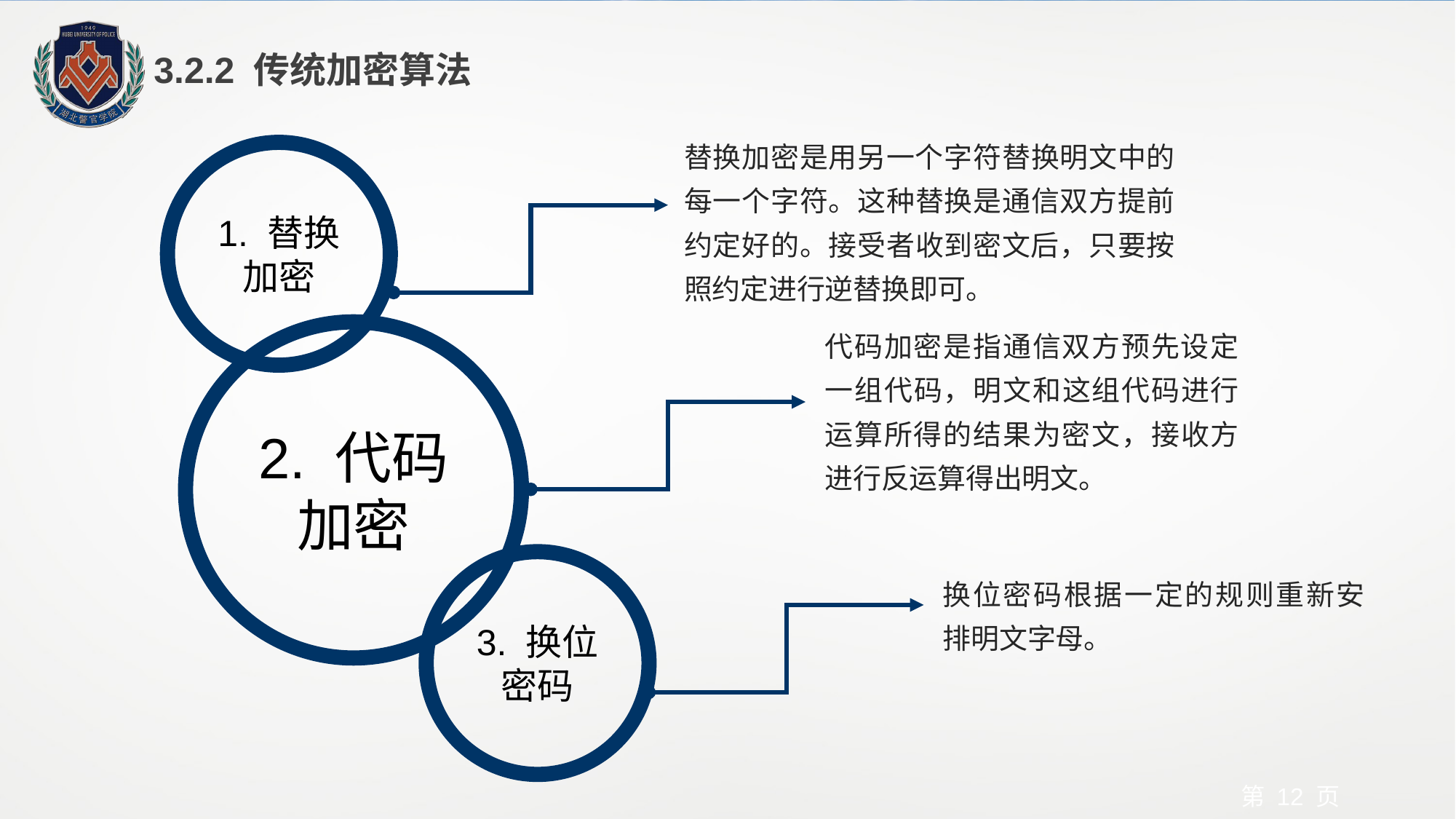

3.2.2 传统加密算法
替换加密是用另一个字符替换明文中的每一个字符。这种替换是通信双方提前约定好的。接受者收到密文后，只要按照约定进行逆替换即可。
1. 替换加密
代码加密是指通信双方预先设定一组代码，明文和这组代码进行运算所得的结果为密文，接收方进行反运算得出明文。
2. 代码加密
换位密码根据一定的规则重新安排明文字母。
3. 换位密码